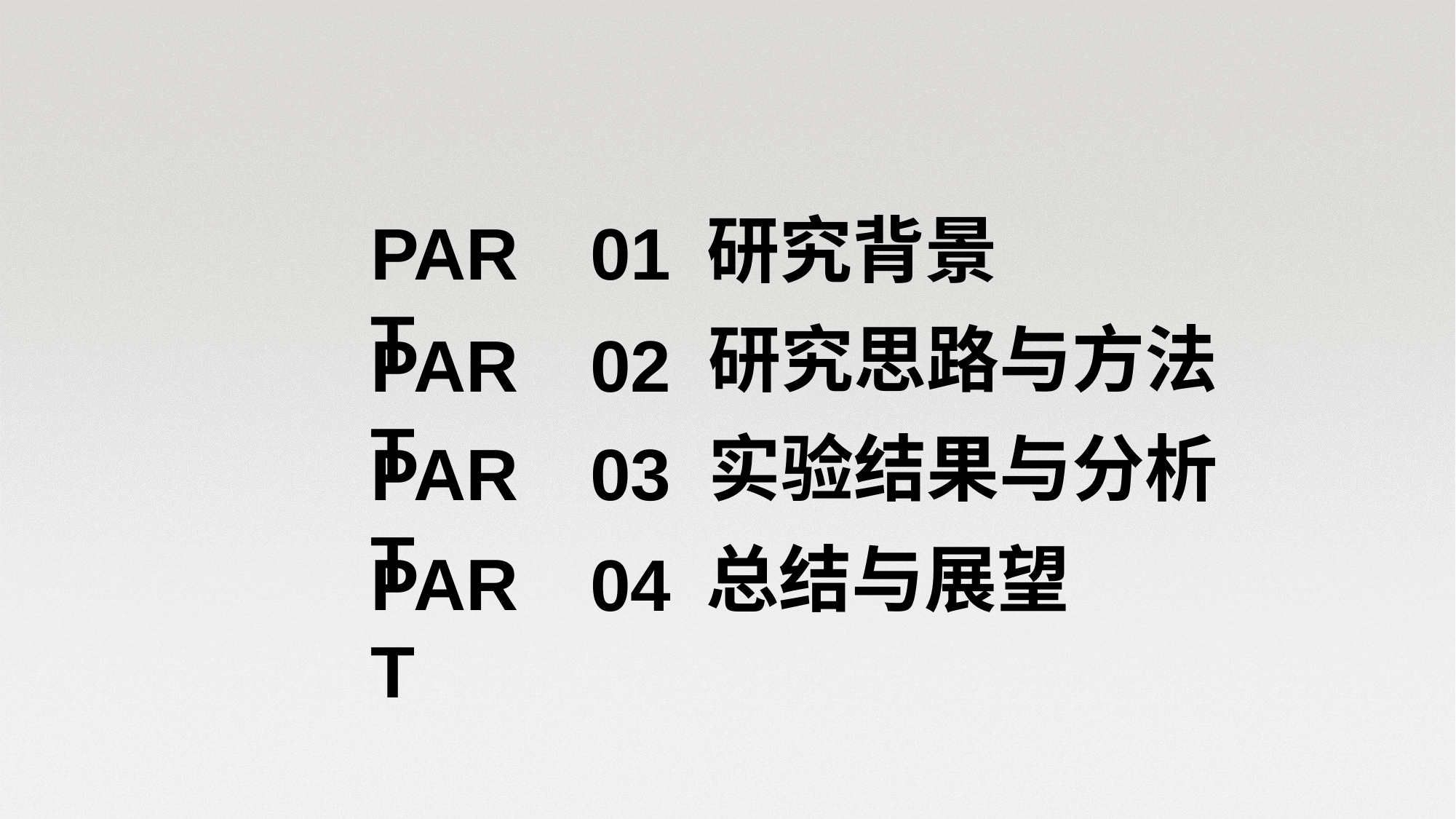

研究背景
PART
01
研究思路与方法
PART
02
实验结果与分析
PART
03
总结与展望
PART
04